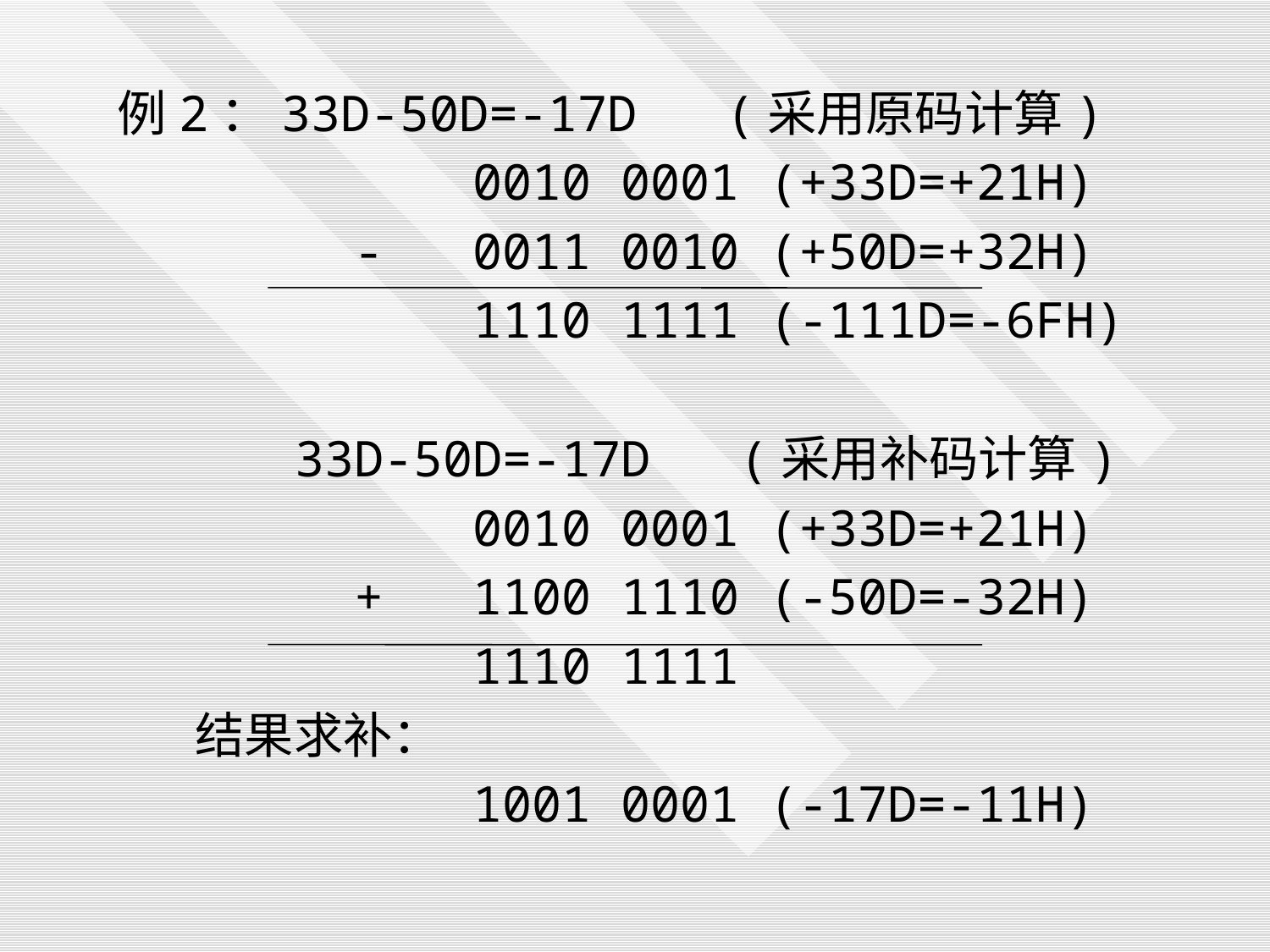

例2：33D-50D=-17D   (采用原码计算)
            0010 0001 (+33D=+21H)
        -   0011 0010 (+50D=+32H)
            1110 1111 (-111D=-6FH)

      33D-50D=-17D   (采用补码计算)
            0010 0001 (+33D=+21H)
        +   1100 1110 (-50D=-32H)
            1110 1111
      结果求补：
            1001 0001 (-17D=-11H)